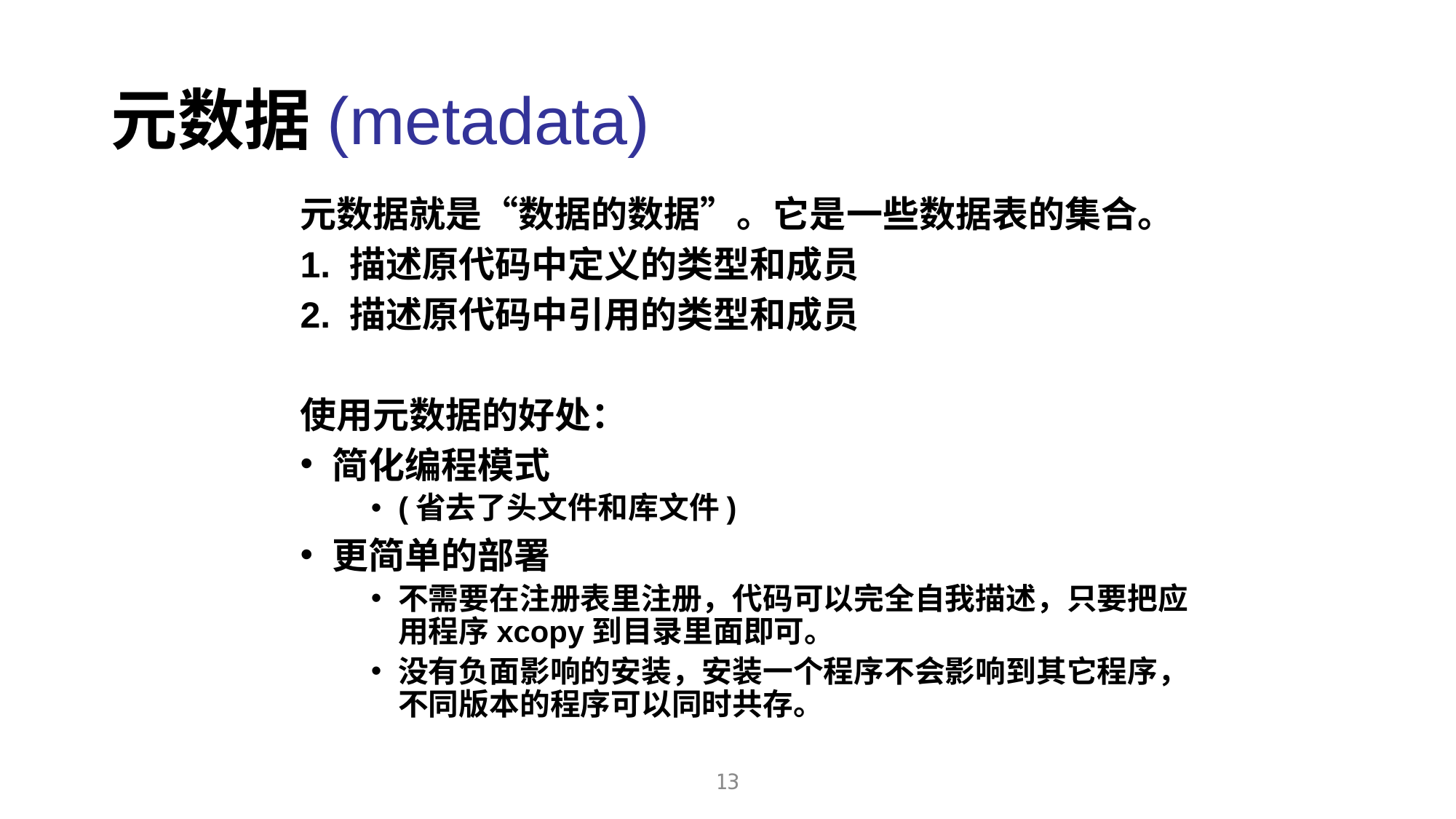

# 元数据(metadata)
元数据就是“数据的数据”。它是一些数据表的集合。
1. 描述原代码中定义的类型和成员
2. 描述原代码中引用的类型和成员

使用元数据的好处：
简化编程模式
(省去了头文件和库文件)
更简单的部署
不需要在注册表里注册，代码可以完全自我描述，只要把应用程序xcopy到目录里面即可。
没有负面影响的安装，安装一个程序不会影响到其它程序，不同版本的程序可以同时共存。
13